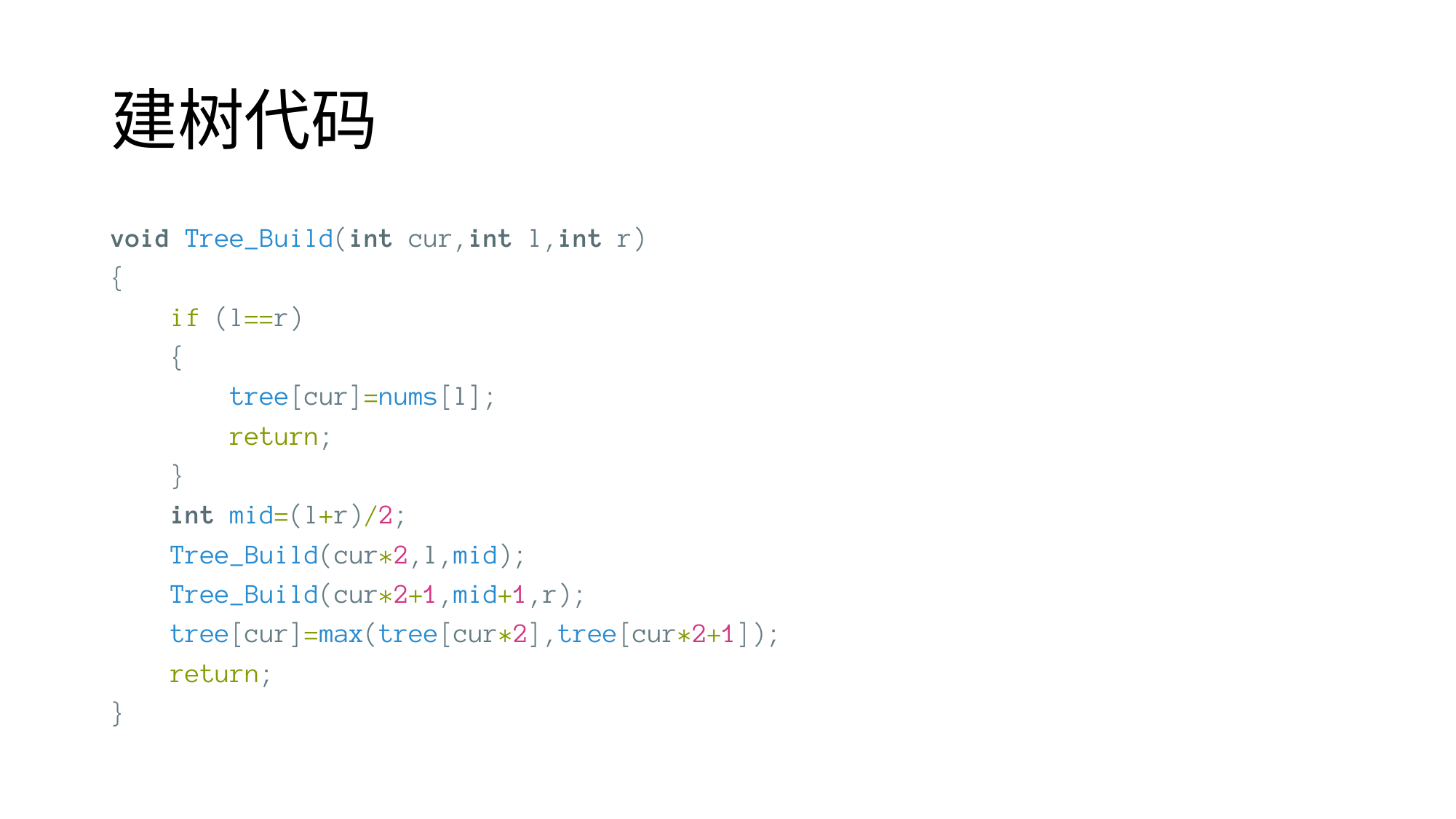

# 建树代码
void Tree_Build(int cur,int l,int r)
{
    if (l==r)
    {
        tree[cur]=nums[l];
        return;
    }
    int mid=(l+r)/2;
    Tree_Build(cur*2,l,mid);
    Tree_Build(cur*2+1,mid+1,r);
    tree[cur]=max(tree[cur*2],tree[cur*2+1]);
    return;
}